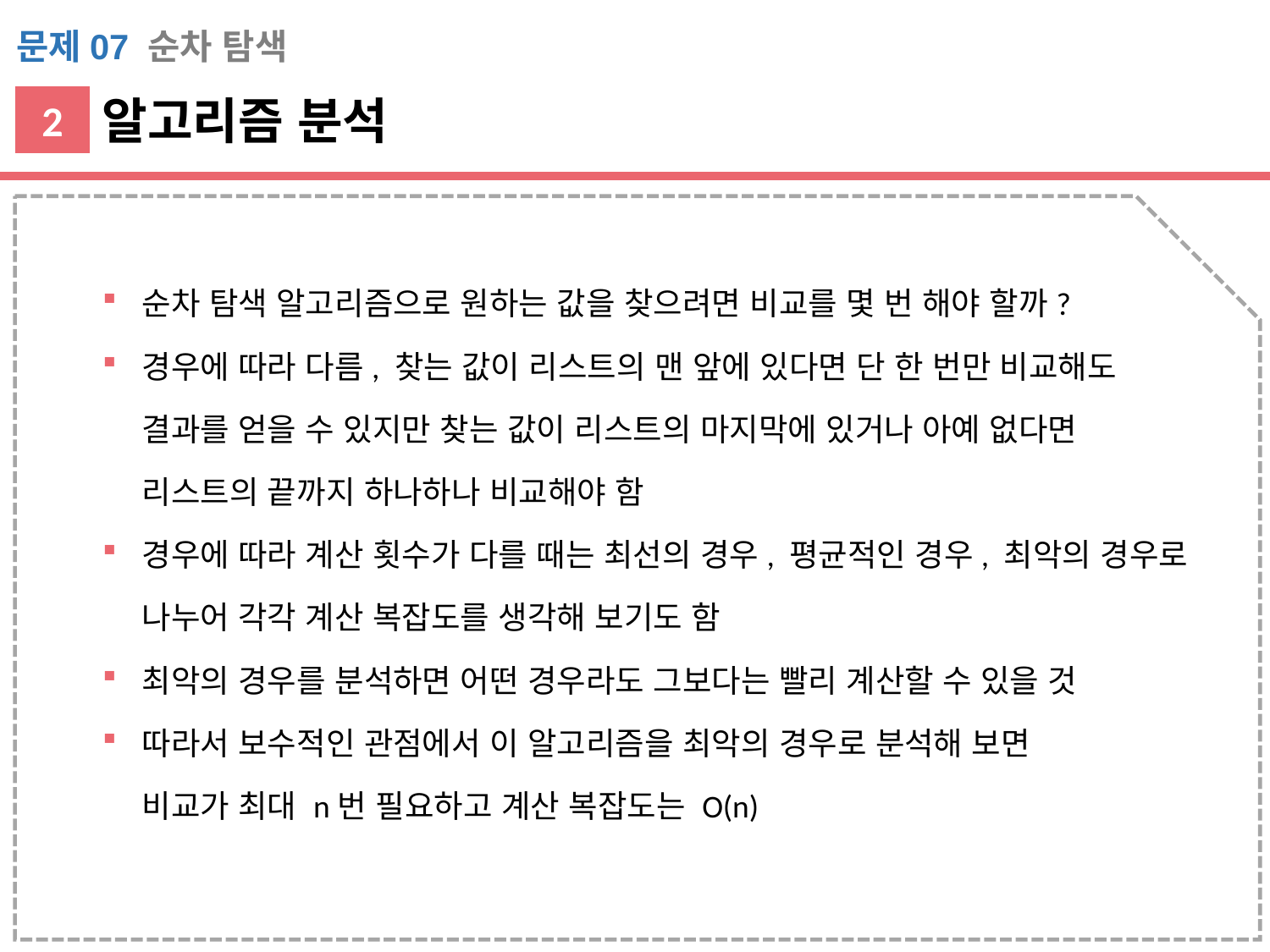

문제07 순차 탐색
알고리즘 분석
2

순차 탐색 알고리즘으로 원하는 값을 찾으려면 비교를 몇 번 해야 할까?
경우에 따라 다름, 찾는 값이 리스트의 맨 앞에 있다면 단 한 번만 비교해도 결과를 얻을 수 있지만 찾는 값이 리스트의 마지막에 있거나 아예 없다면
리스트의 끝까지 하나하나 비교해야 함
경우에 따라 계산 횟수가 다를 때는 최선의 경우, 평균적인 경우, 최악의 경우로 나누어 각각 계산 복잡도를 생각해 보기도 함
최악의 경우를 분석하면 어떤 경우라도 그보다는 빨리 계산할 수 있을 것
따라서 보수적인 관점에서 이 알고리즘을 최악의 경우로 분석해 보면
비교가 최대 n번 필요하고 계산 복잡도는 O(n)